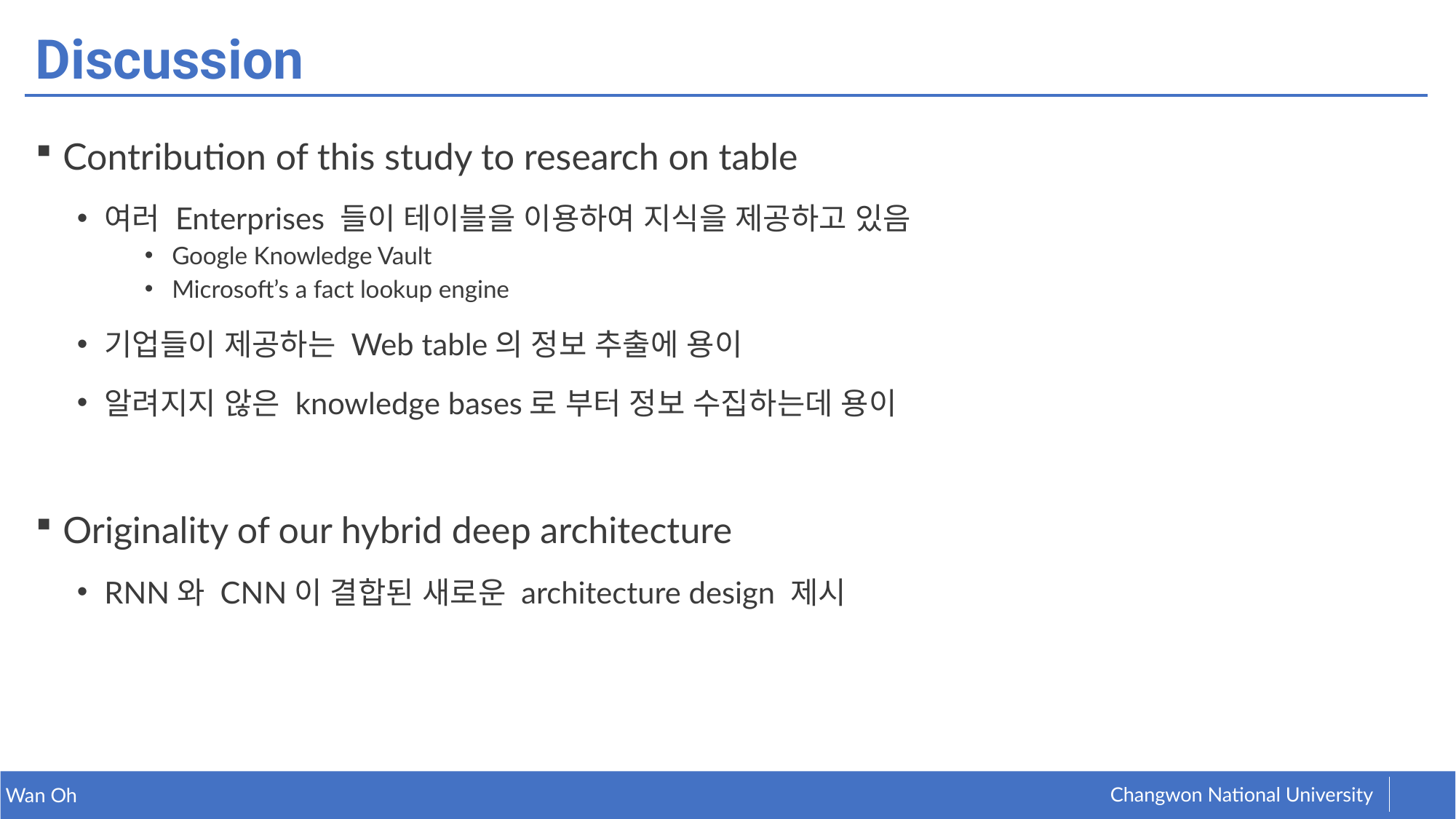

# Discussion
Contribution of this study to research on table
여러 Enterprises 들이 테이블을 이용하여 지식을 제공하고 있음
Google Knowledge Vault
Microsoft’s a fact lookup engine
기업들이 제공하는 Web table의 정보 추출에 용이
알려지지 않은 knowledge bases로 부터 정보 수집하는데 용이

Originality of our hybrid deep architecture
RNN와 CNN이 결합된 새로운 architecture design 제시